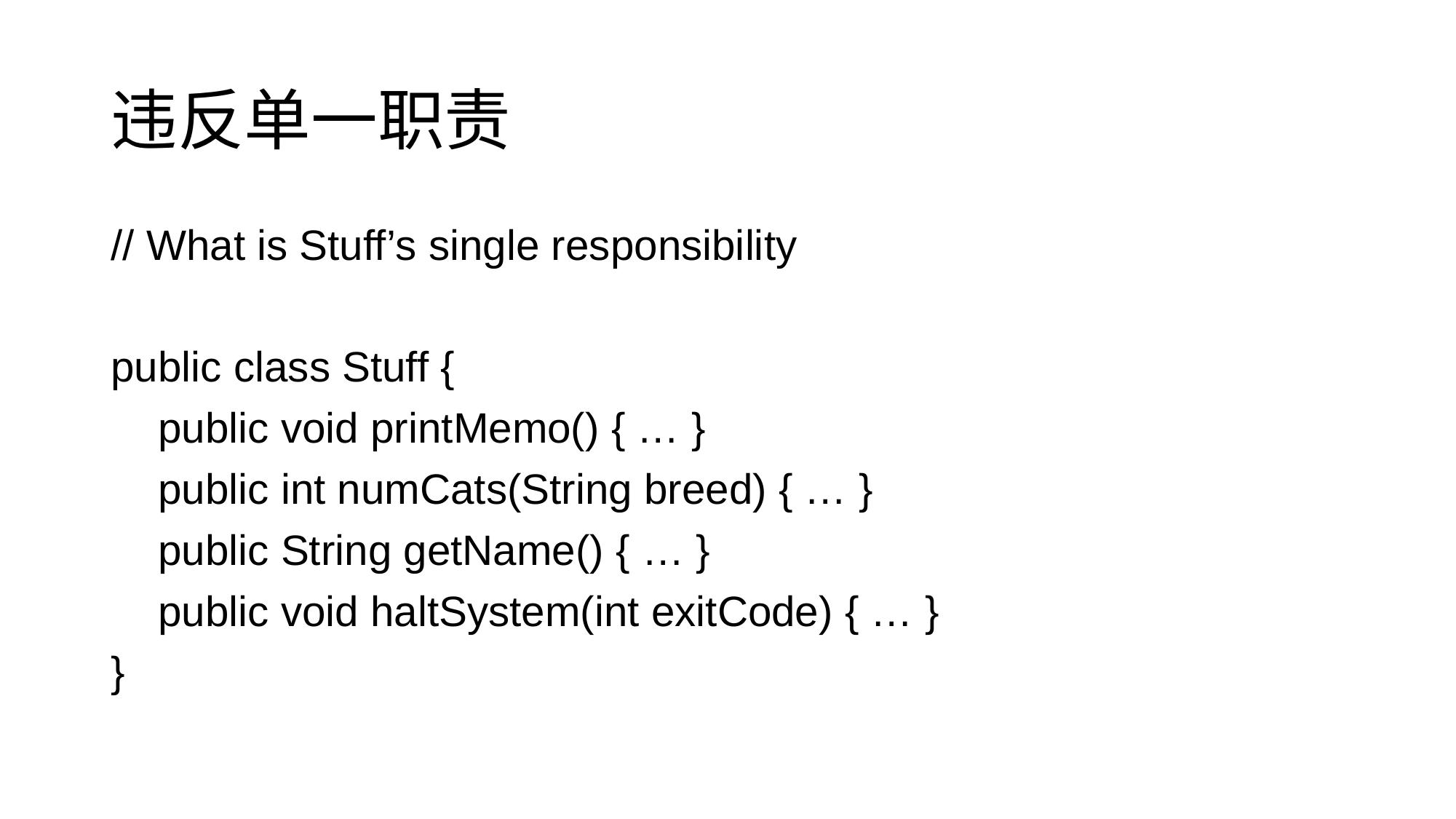

# 违反单一职责
// What is Stuff’s single responsibility

public class Stuff {
    public void printMemo() { … }
    public int numCats(String breed) { … }
    public String getName() { … }
    public void haltSystem(int exitCode) { … }
}